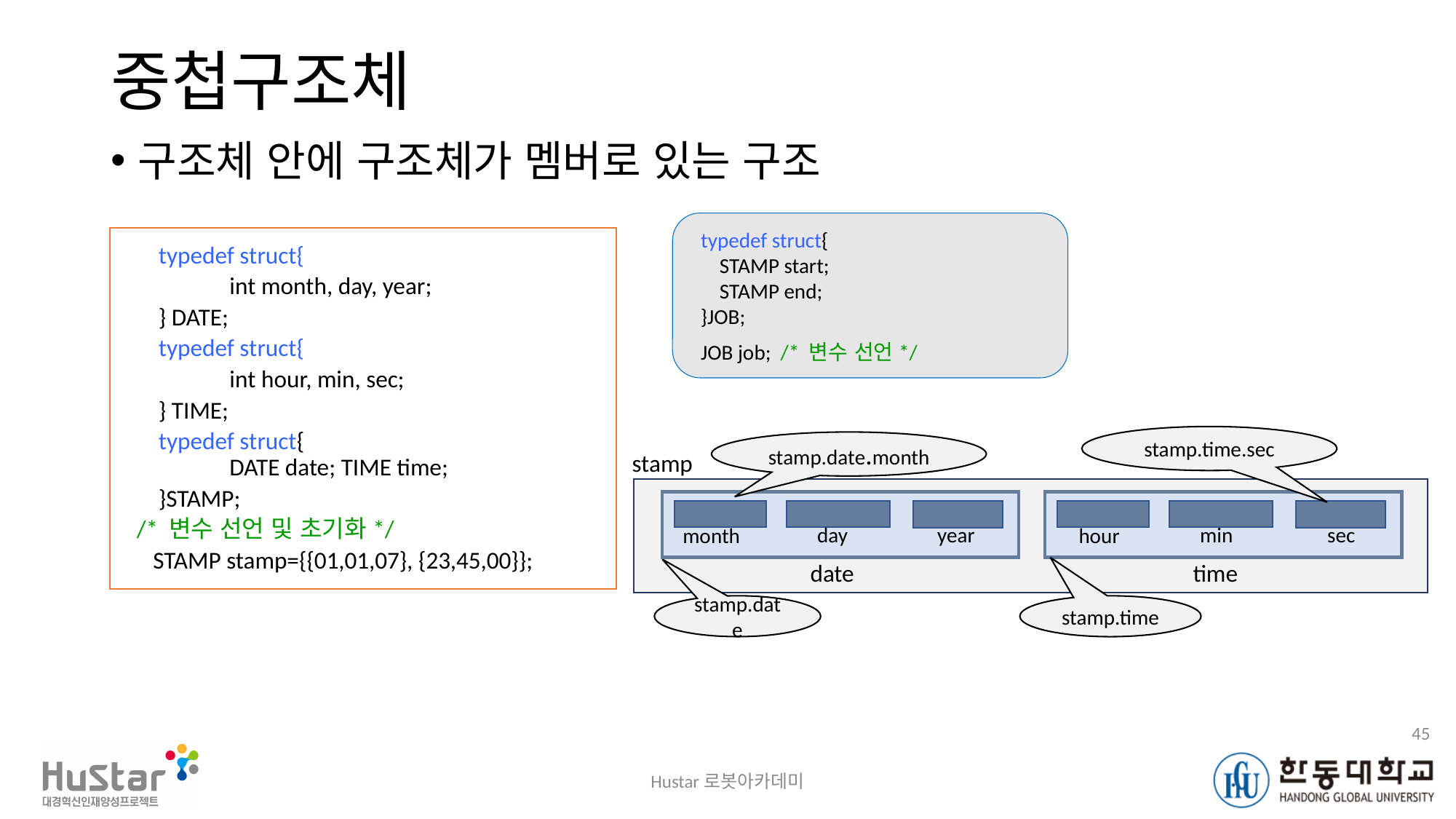

# 중첩구조체
구조체 안에 구조체가 멤버로 있는 구조
  typedef struct{
      STAMP start;
      STAMP end;
  }JOB;
  JOB job;  /* 변수 선언*/
       typedef struct{
       	int month, day, year;
       } DATE;
       typedef struct{
	int hour, min, sec;
       } TIME;
       typedef struct{
	DATE date; TIME time;
       }STAMP;
   /* 변수 선언 및 초기화*/
      STAMP stamp={{01,01,07}, {23,45,00}};
stamp.time.sec
stamp.date.month
stamp

day
year
min
sec
month
hour
date
time
stamp.date
stamp.time
45
Hustar로봇아카데미